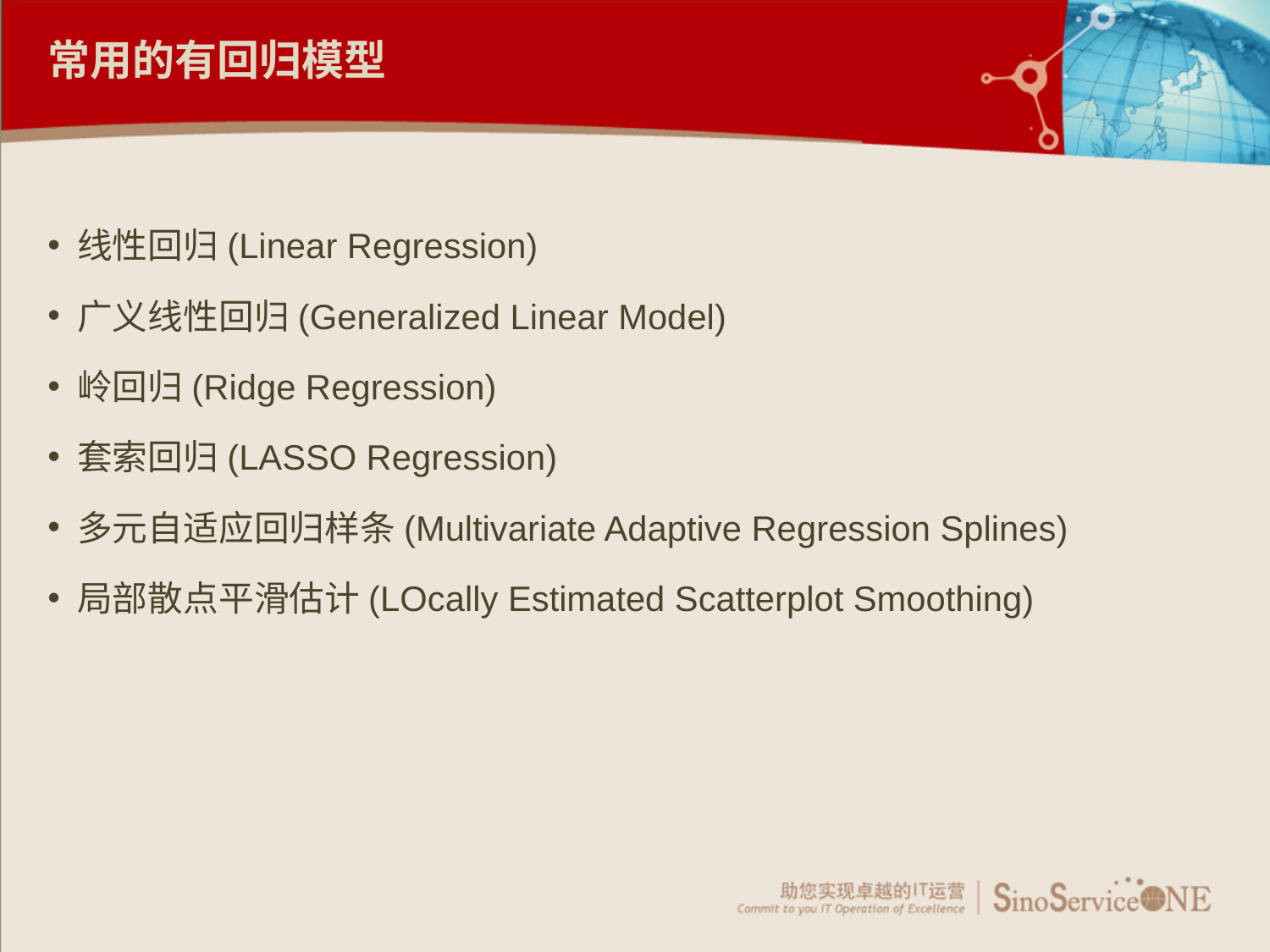

# 常用的有回归模型
线性回归(Linear Regression)
广义线性回归(Generalized Linear Model)
岭回归(Ridge Regression)
套索回归(LASSO Regression)
多元自适应回归样条(Multivariate Adaptive Regression Splines)
局部散点平滑估计(LOcally Estimated Scatterplot Smoothing)